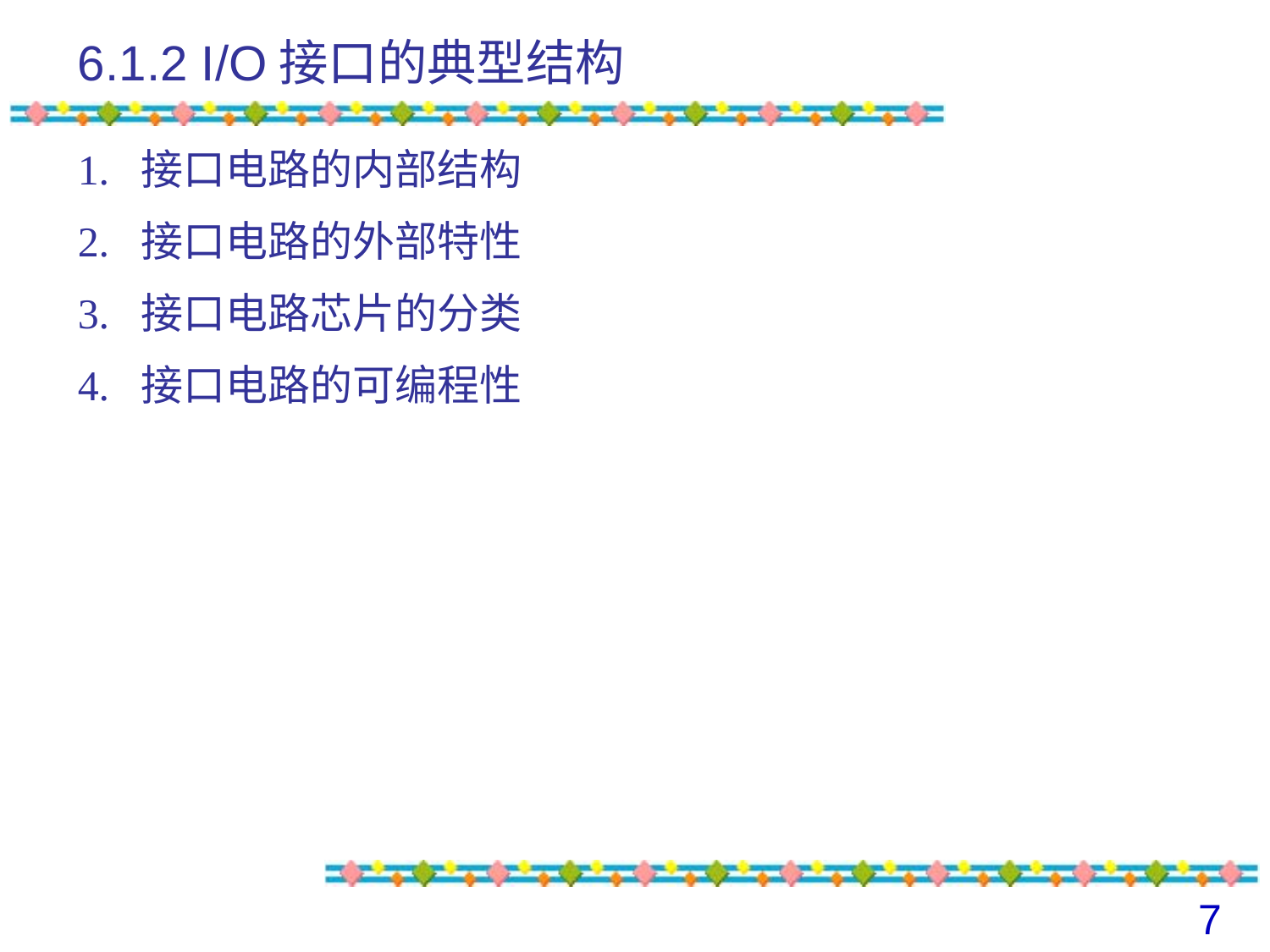

# 6.1.2 I/O接口的典型结构
1.  接口电路的内部结构
2.  接口电路的外部特性
3.  接口电路芯片的分类
4.  接口电路的可编程性